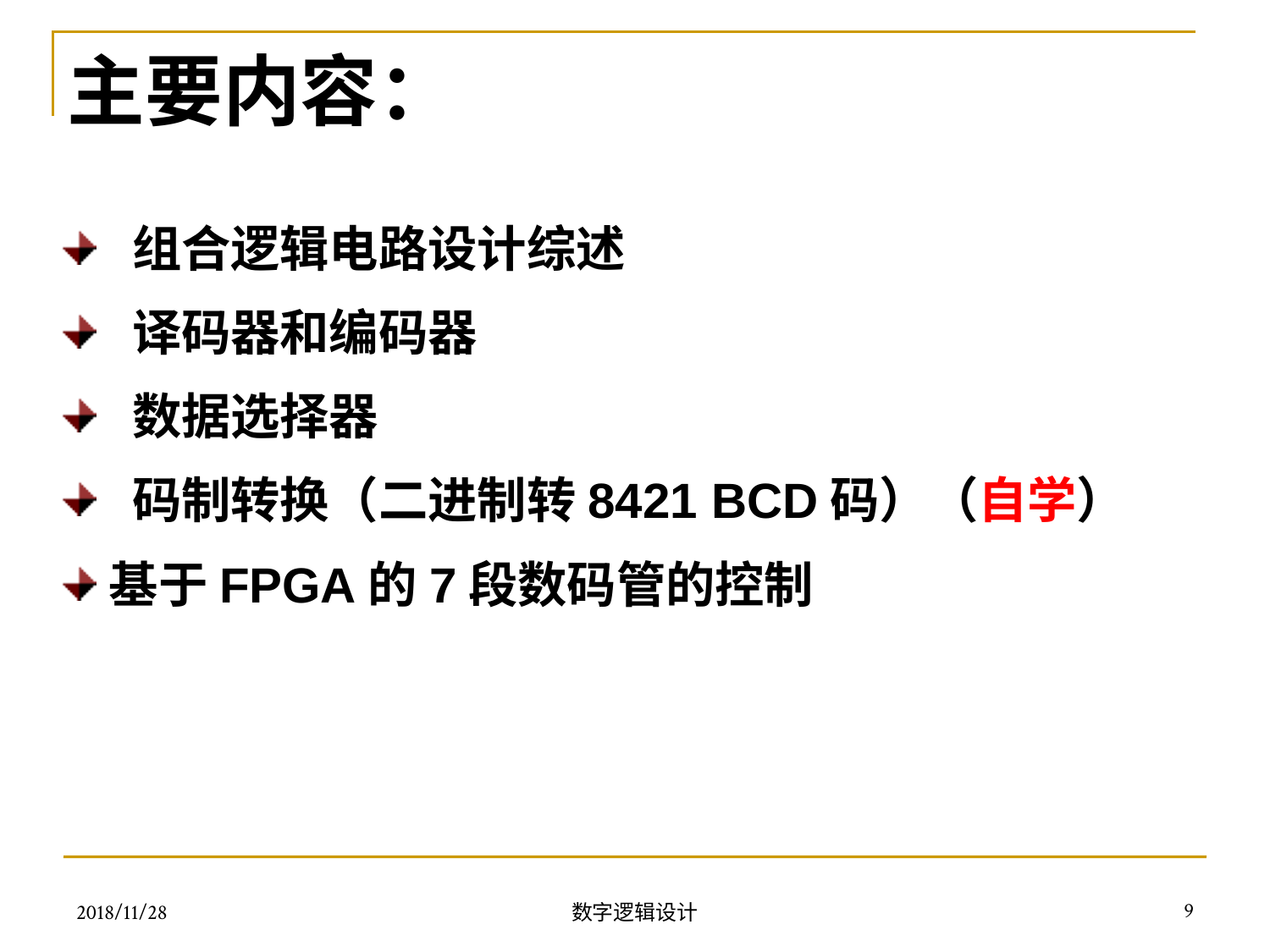

主要内容：
 组合逻辑电路设计综述
 译码器和编码器
 数据选择器
 码制转换（二进制转8421 BCD码）（自学）
基于FPGA的7段数码管的控制
2018/11/28
9
数字逻辑设计